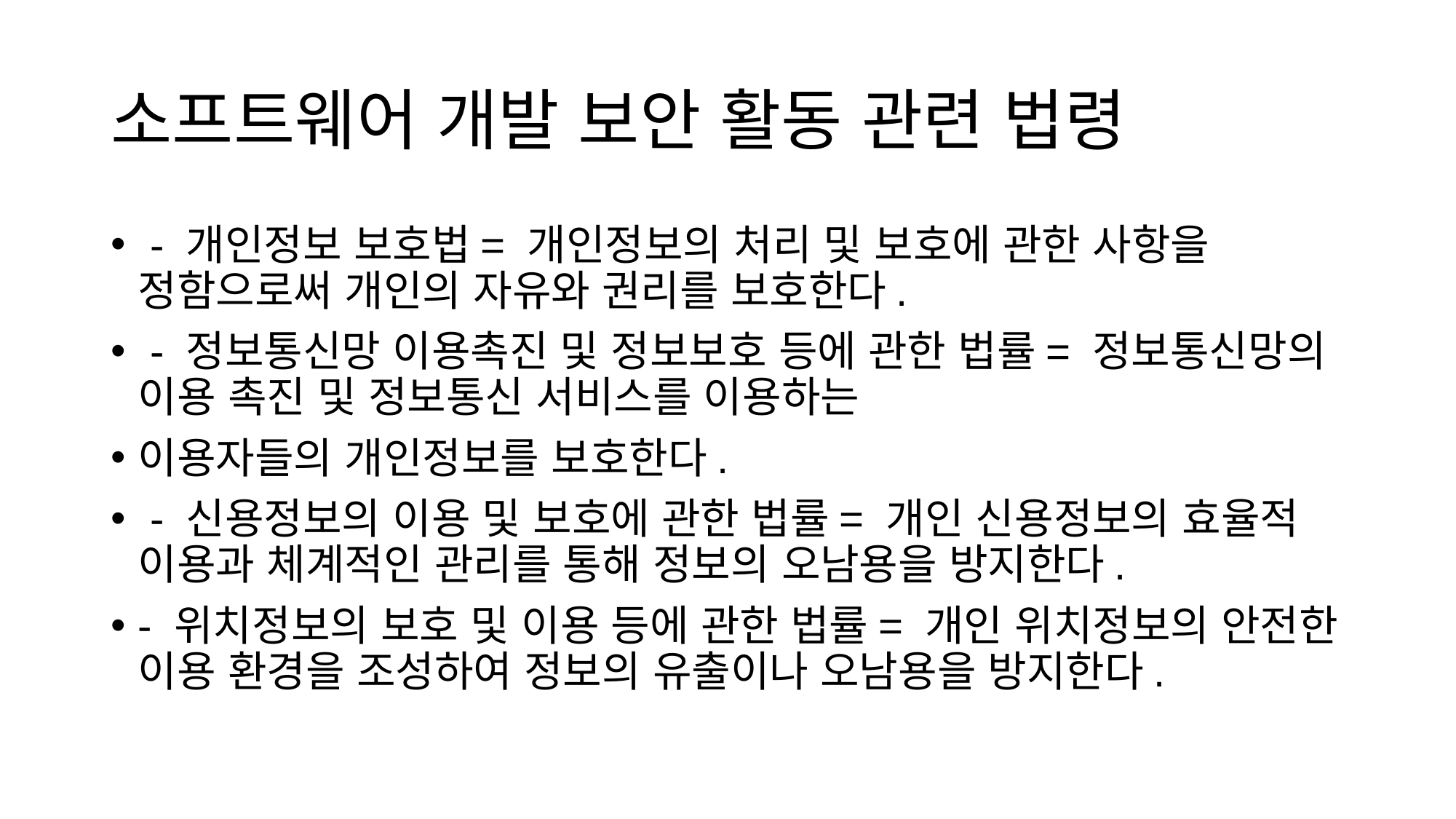

# 소프트웨어 개발 보안 활동 관련 법령
 - 개인정보 보호법= 개인정보의 처리 및 보호에 관한 사항을 정함으로써 개인의 자유와 권리를 보호한다.
 - 정보통신망 이용촉진 및 정보보호 등에 관한 법률= 정보통신망의 이용 촉진 및 정보통신 서비스를 이용하는
이용자들의 개인정보를 보호한다.
 - 신용정보의 이용 및 보호에 관한 법률= 개인 신용정보의 효율적 이용과 체계적인 관리를 통해 정보의 오남용을 방지한다.
- 위치정보의 보호 및 이용 등에 관한 법률= 개인 위치정보의 안전한 이용 환경을 조성하여 정보의 유출이나 오남용을 방지한다.